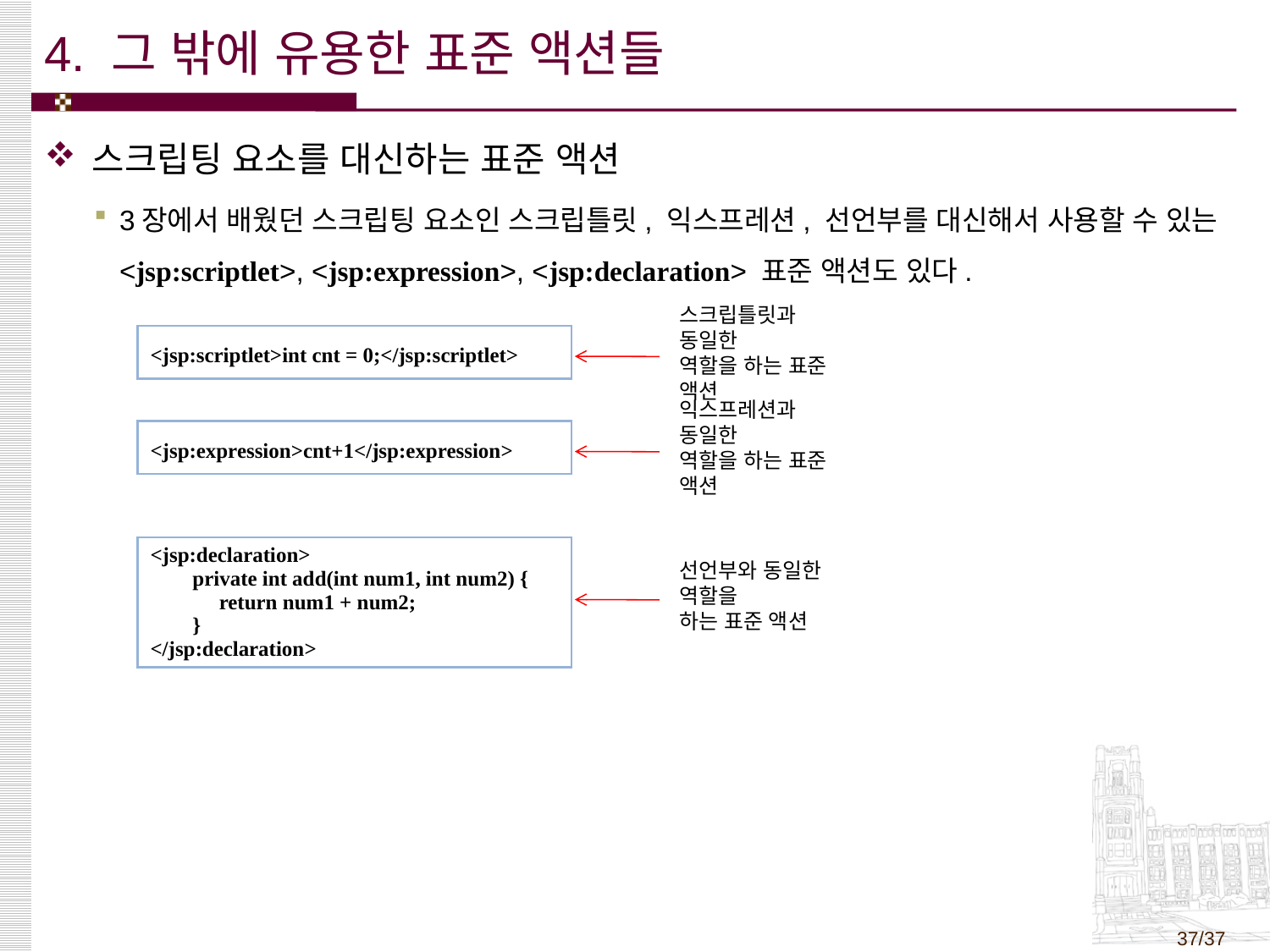

# 4. 그 밖에 유용한 표준 액션들
스크립팅 요소를 대신하는 표준 액션
3장에서 배웠던 스크립팅 요소인 스크립틀릿, 익스프레션, 선언부를 대신해서 사용할 수 있는 <jsp:scriptlet>, <jsp:expression>, <jsp:declaration> 표준 액션도 있다.

| <jsp:scriptlet>int cnt = 0;</jsp:scriptlet> |
| --- |
스크립틀릿과 동일한
역할을 하는 표준 액션
| <jsp:expression>cnt+1</jsp:expression> |
| --- |
익스프레션과 동일한
역할을 하는 표준 액션
| <jsp:declaration> private int add(int num1, int num2) { return num1 + num2; } </jsp:declaration> |
| --- |
선언부와 동일한 역할을
하는 표준 액션